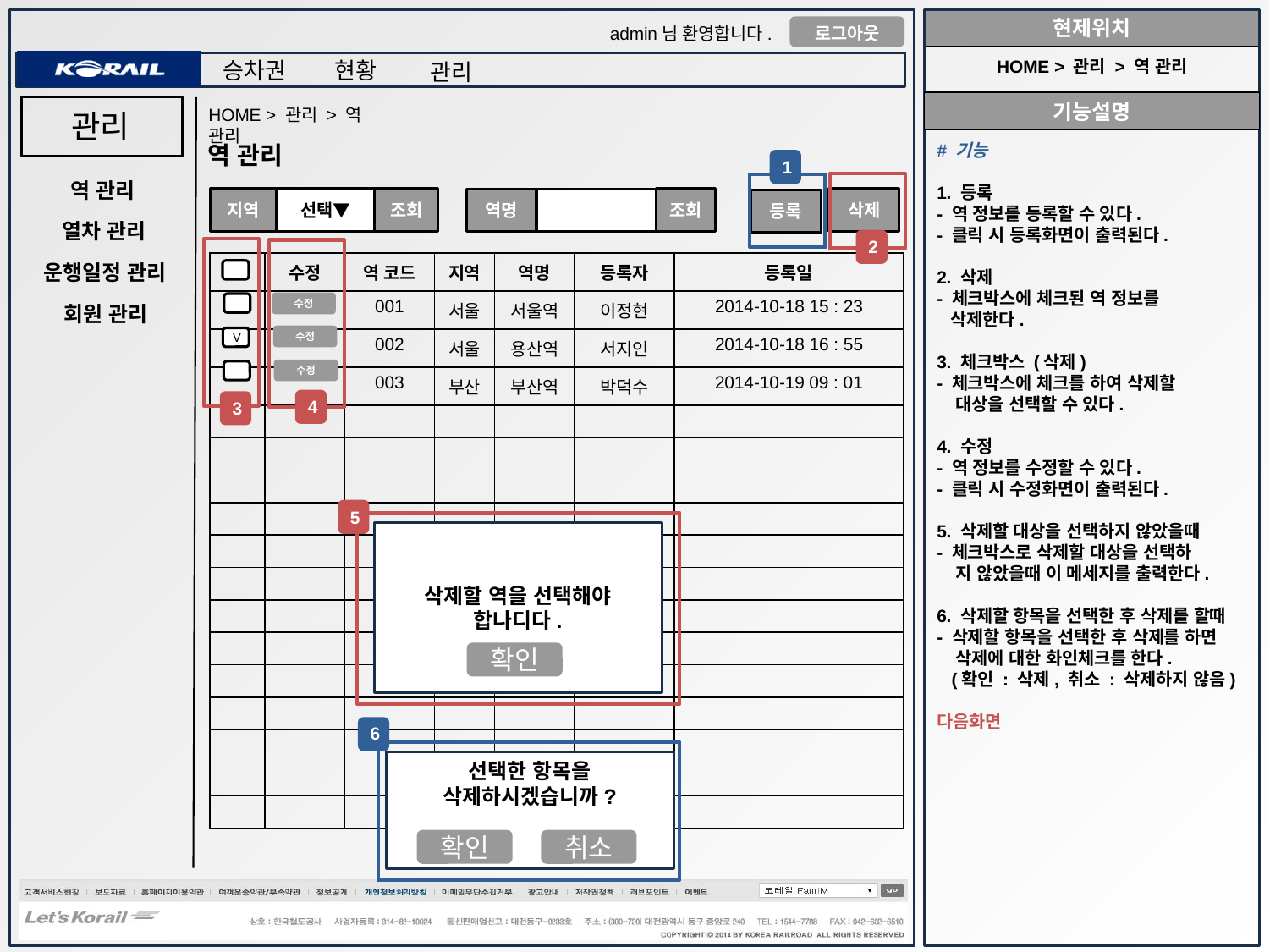

HOME > 관리 > 역 관리
HOME > 관리 > 역 관리
관리
# 기능

1. 등록
- 역 정보를 등록할 수 있다.
- 클릭 시 등록화면이 출력된다.

2. 삭제
- 체크박스에 체크된 역 정보를
  삭제한다.

3. 체크박스 (삭제)
- 체크박스에 체크를 하여 삭제할
   대상을 선택할 수 있다.

4. 수정
- 역 정보를 수정할 수 있다.
- 클릭 시 수정화면이 출력된다.

5. 삭제할 대상을 선택하지 않았을때
- 체크박스로 삭제할 대상을 선택하
   지 않았을때 이 메세지를 출력한다.

6. 삭제할 항목을 선택한 후 삭제를 할때
- 삭제할 항목을 선택한 후 삭제를 하면
   삭제에 대한 화인체크를 한다.
   (확인 : 삭제, 취소 : 삭제하지 않음)

다음화면
역 관리
1

역 관리

조회
조회
삭제
선택▼
지역

역명
등록
열차 관리
2

|  | 수정 | 역 코드 | 지역 | 역명 | 등록자 | 등록일 |
| --- | --- | --- | --- | --- | --- | --- |
|  |  | 001 | 서울 | 서울역 | 이정현 | 2014-10-18 15 : 23 |
|  |  | 002 | 서울 | 용산역 | 서지인 | 2014-10-18 16 : 55 |
|  |  | 003 | 부산 | 부산역 | 박덕수 | 2014-10-19 09 : 01 |
|  |  |  |  |  |  |  |
|  |  |  |  |  |  |  |
|  |  |  |  |  |  |  |
|  |  |  |  |  |  |  |
|  |  |  |  |  |  |  |
|  |  |  |  |  |  |  |
|  |  |  |  |  |  |  |
|  |  |  |  |  |  |  |
|  |  |  |  |  |  |  |
|  |  |  |  |  |  |  |
|  |  |  |  |  |  |  |
|  |  |  |  |  |  |  |
|  |  |  |  |  |  |  |
운행일정 관리

수정

회원 관리
V
수정

수정

4

3

5

삭제할 역을 선택해야 합나디다.
확인
6

선택한 항목을 삭제하시겠습니까?
확인
취소